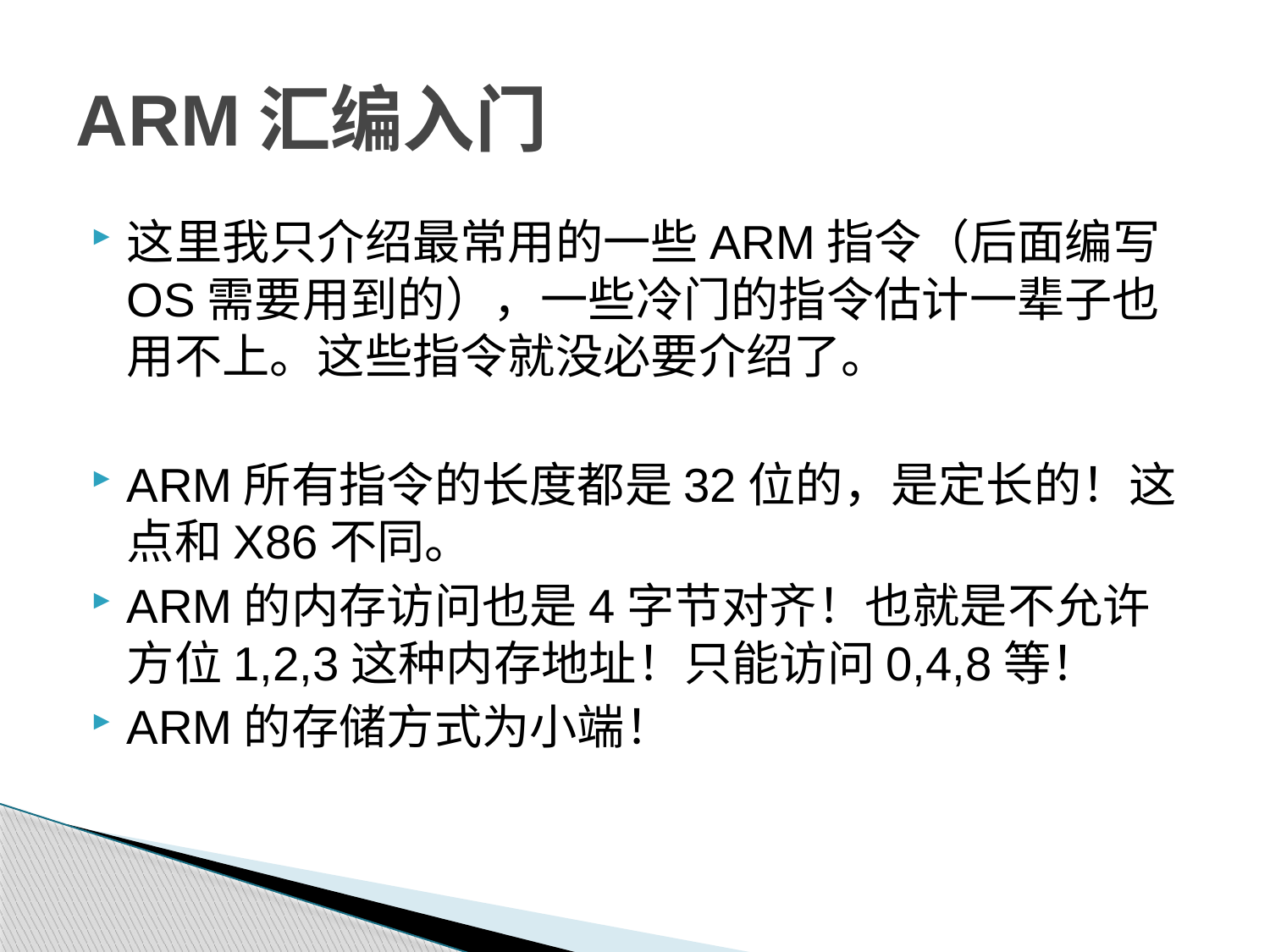

# ARM汇编入门
这里我只介绍最常用的一些ARM指令（后面编写OS需要用到的），一些冷门的指令估计一辈子也用不上。这些指令就没必要介绍了。

ARM所有指令的长度都是32位的，是定长的！这点和X86不同。
ARM的内存访问也是4字节对齐！也就是不允许方位1,2,3这种内存地址！只能访问0,4,8等！
ARM的存储方式为小端！